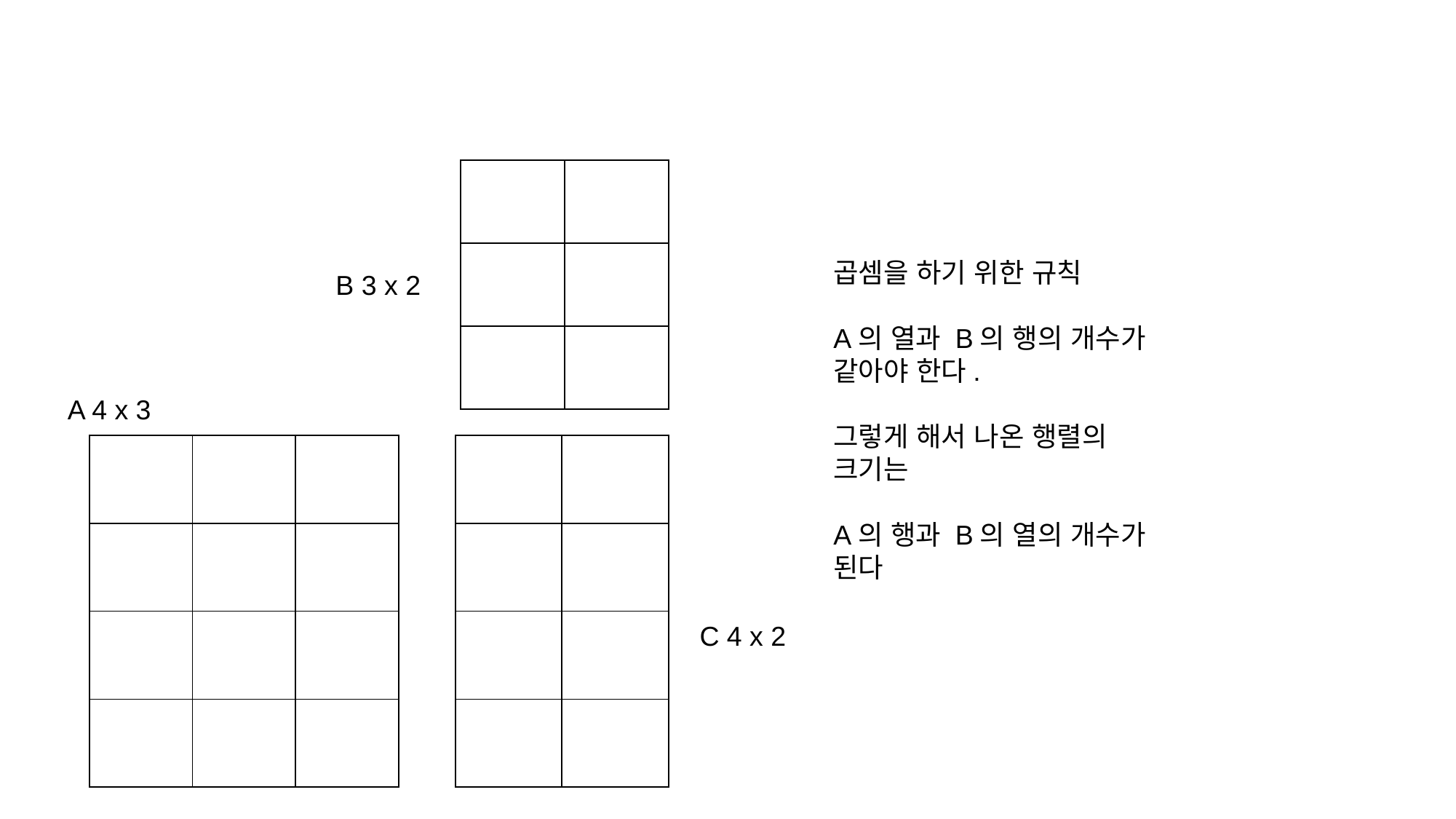

|  |  |
| --- | --- |
|  |  |
|  |  |
곱셈을 하기 위한 규칙

A의 열과 B의 행의 개수가
같아야 한다.

그렇게 해서 나온 행렬의
크기는

A의 행과 B의 열의 개수가
된다
B 3 x 2
A 4 x 3
|  |  |  |
| --- | --- | --- |
|  |  |  |
|  |  |  |
|  |  |  |
|  |  |
| --- | --- |
|  |  |
|  |  |
|  |  |
C 4 x 2